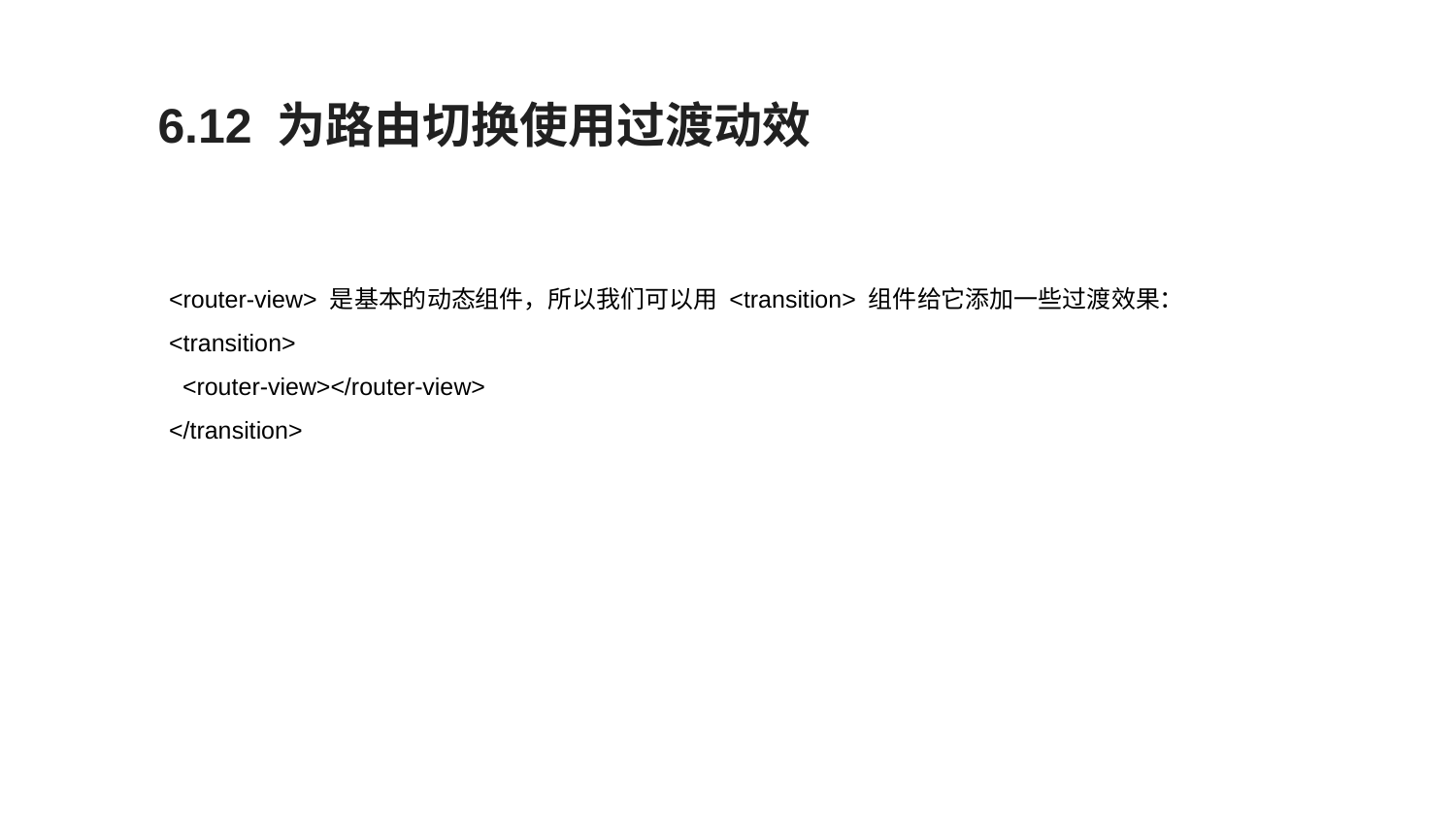

6.12 为路由切换使用过渡动效
<router-view> 是基本的动态组件，所以我们可以用 <transition> 组件给它添加一些过渡效果：
<transition>
  <router-view></router-view>
</transition>